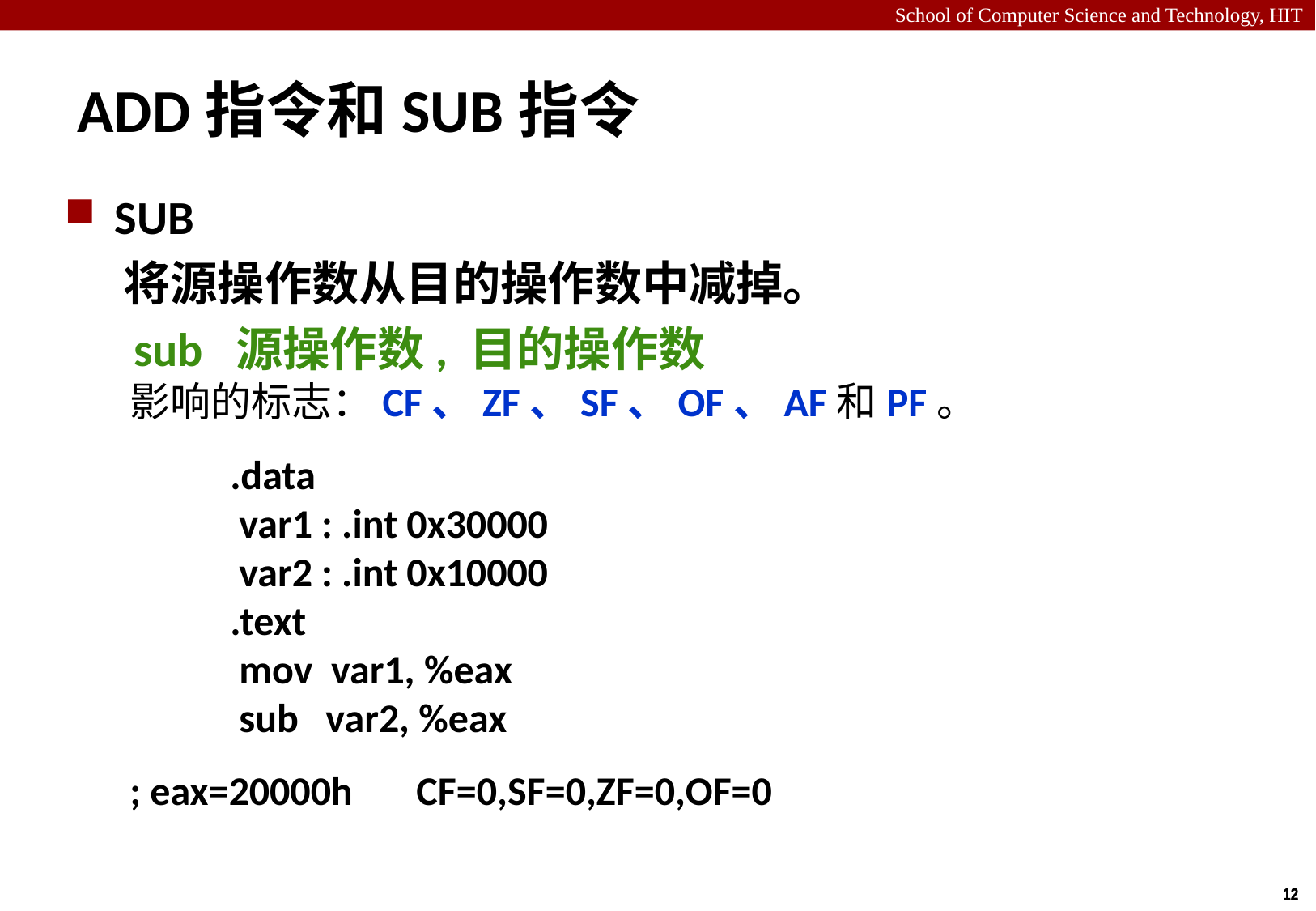

# ADD指令和SUB指令
SUB
    将源操作数从目的操作数中减掉。
      sub  源操作数, 目的操作数
影响的标志：CF、ZF、SF、OF、AF和PF。
           .data
            var1 : .int 0x30000
            var2 : .int 0x10000
           .text
            mov  var1, %eax
            sub   var2, %eax
; eax=20000h       CF=0,SF=0,ZF=0,OF=0